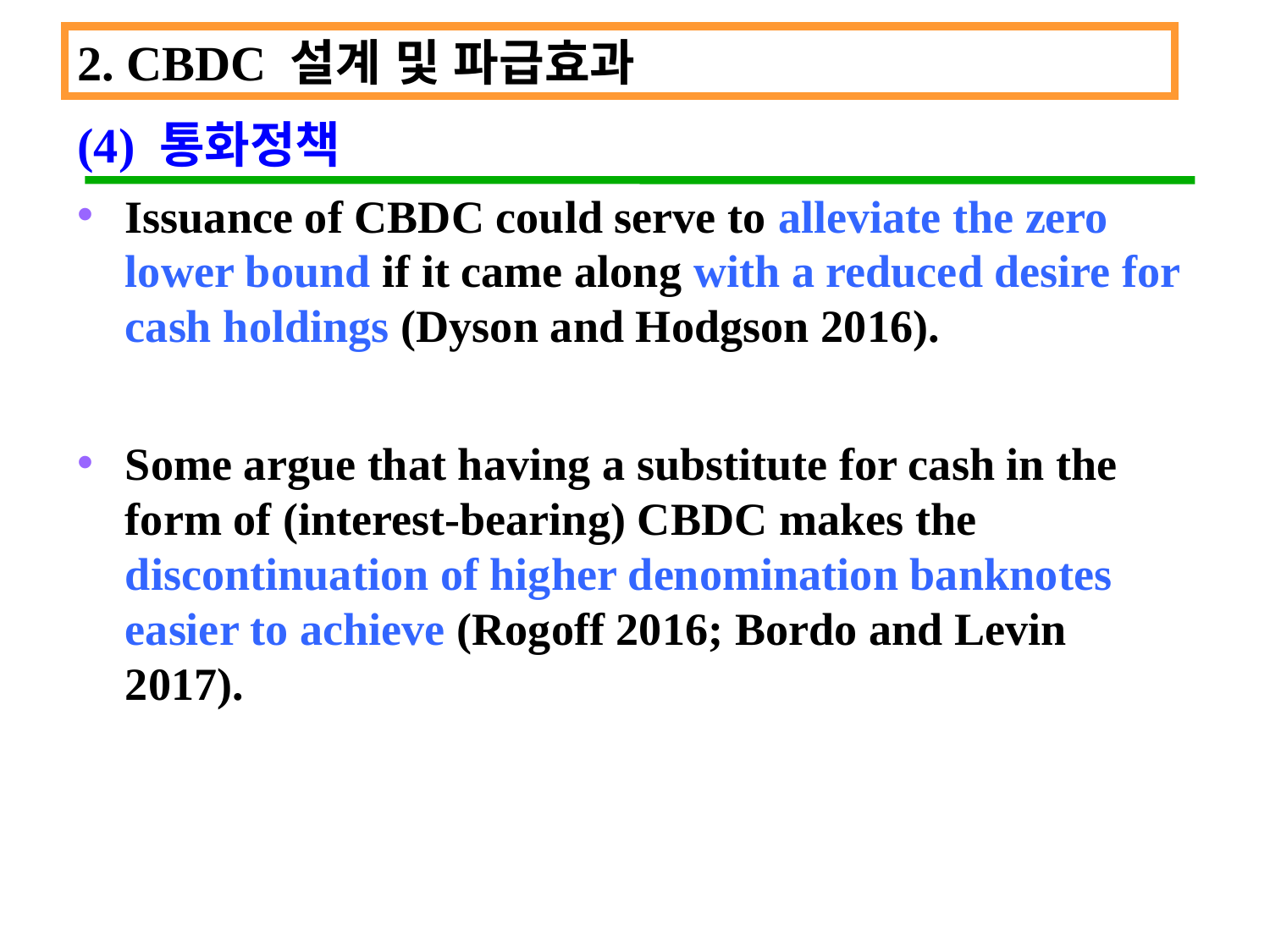

2. CBDC 설계 및 파급효과
(4) 통화정책
Issuance of CBDC could serve to alleviate the zero lower bound if it came along with a reduced desire for cash holdings (Dyson and Hodgson 2016).

Some argue that having a substitute for cash in the form of (interest-bearing) CBDC makes the discontinuation of higher denomination banknotes easier to achieve (Rogoff 2016; Bordo and Levin 2017).